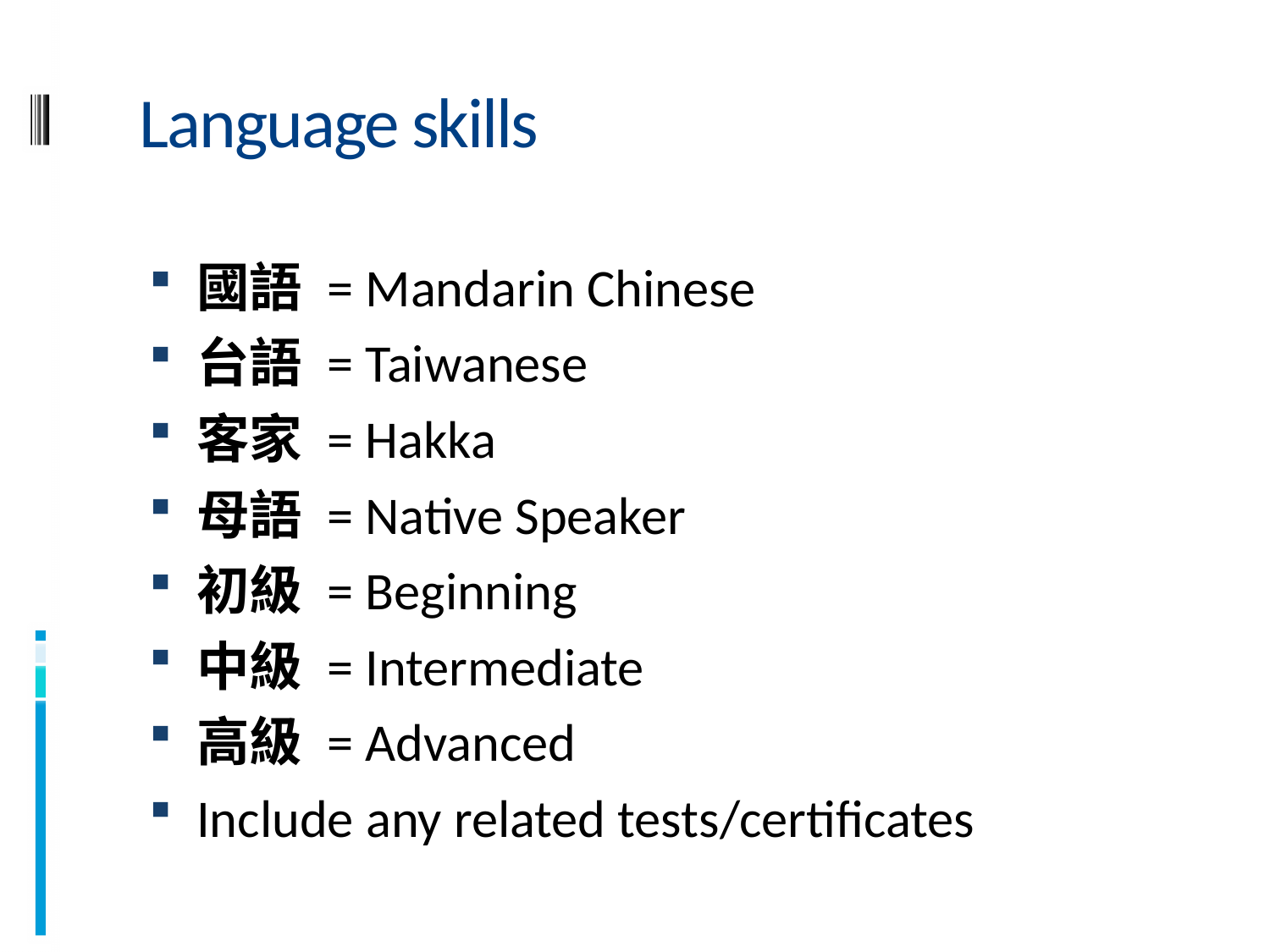

# Language skills
國語 = Mandarin Chinese
台語 = Taiwanese
客家 = Hakka
母語 = Native Speaker
初級 = Beginning
中級 = Intermediate
高級 = Advanced
Include any related tests/certificates